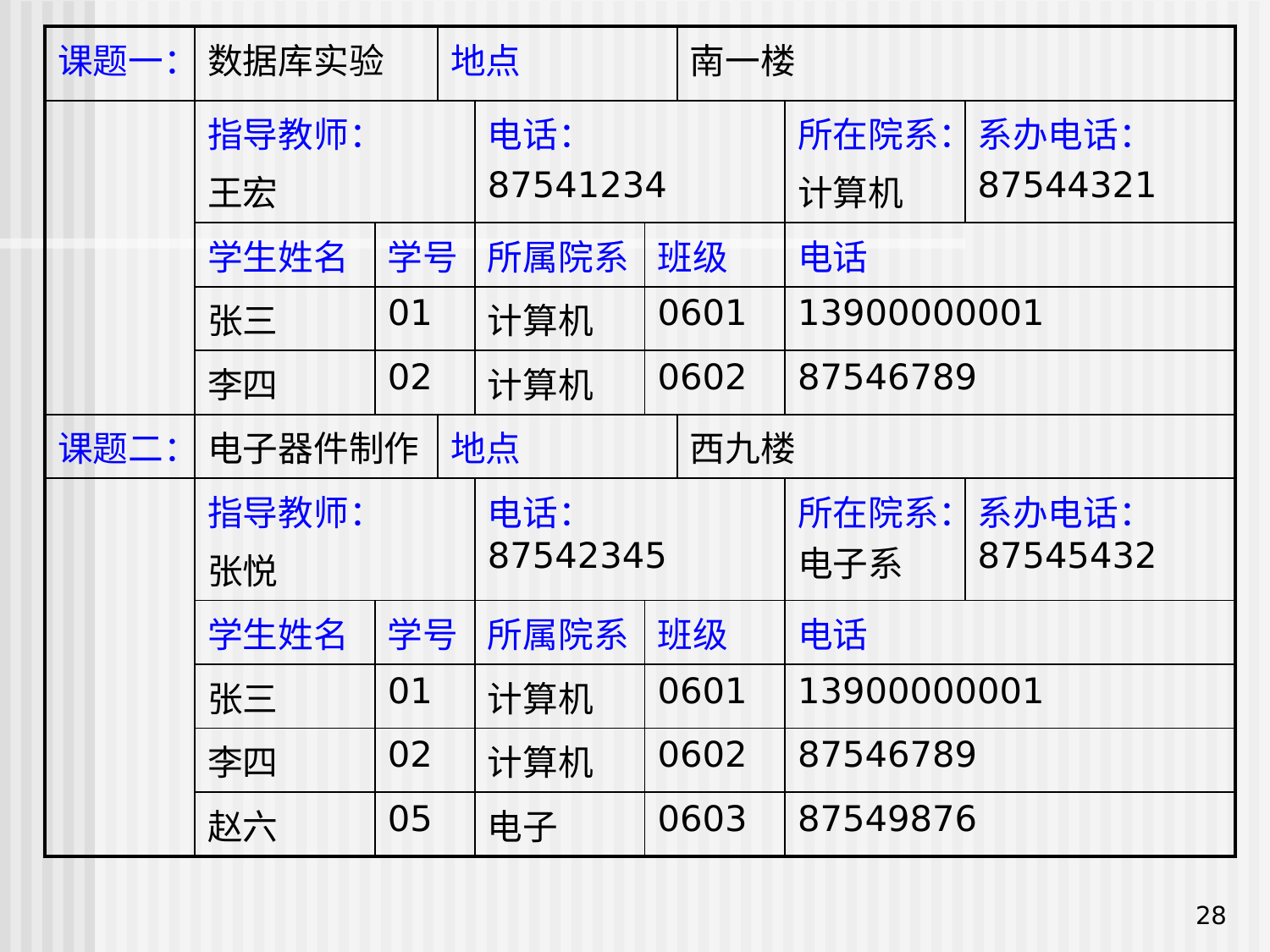

| 课题一： | 数据库实验 |  | 地点 |  |  | 南一楼 |  |  |
| --- | --- | --- | --- | --- | --- | --- | --- | --- |
|  | 指导教师： 王宏 |  |  | 电话： 87541234 |  |  | 所在院系： 计算机 | 系办电话： 87544321 |
|  | 学生姓名 | 学号 |  | 所属院系 | 班级 |  | 电话 |  |
|  | 张三 | 01 |  | 计算机 | 0601 |  | 13900000001 |  |
|  | 李四 | 02 |  | 计算机 | 0602 |  | 87546789 |  |
| 课题二： | 电子器件制作 |  | 地点 |  |  | 西九楼 |  |  |
|  | 指导教师： 张悦 |  |  | 电话：87542345 |  |  | 所在院系：电子系 | 系办电话：87545432 |
|  | 学生姓名 | 学号 |  | 所属院系 | 班级 |  | 电话 |  |
|  | 张三 | 01 |  | 计算机 | 0601 |  | 13900000001 |  |
|  | 李四 | 02 |  | 计算机 | 0602 |  | 87546789 |  |
|  | 赵六 | 05 |  | 电子 | 0603 |  | 87549876 |  |
28